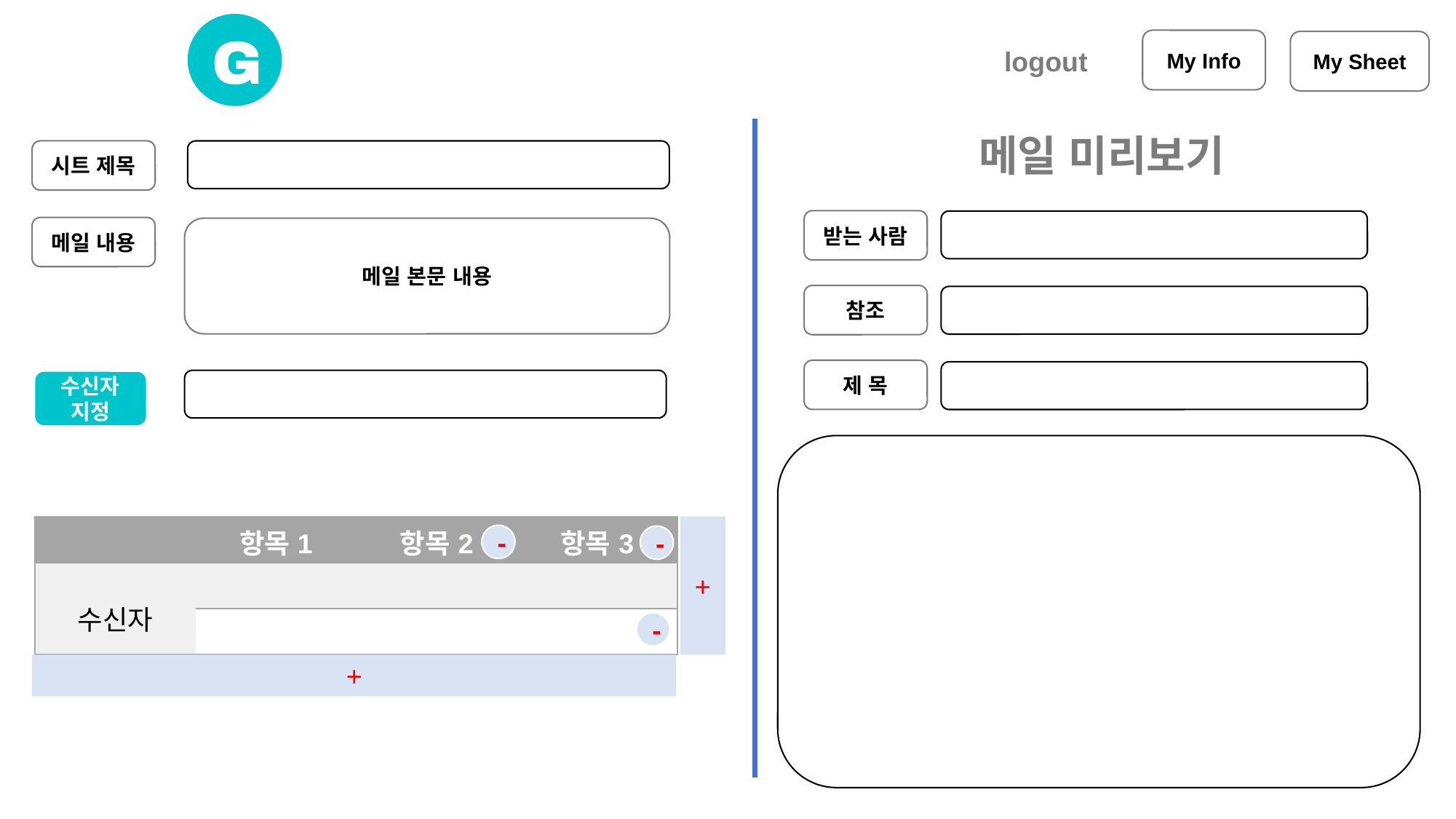

#00c4cc
G
logout
My Info
My Sheet
메일 미리보기
시트 제목

받는 사람

메일 내용
메일 본문 내용
참조

제 목

수신자 지정

|  | 항목1 | 항목2 | 항목3 |
| --- | --- | --- | --- |
| 수신자 |  |  |  |
|  |  |  |  |
+
-
-
-
+